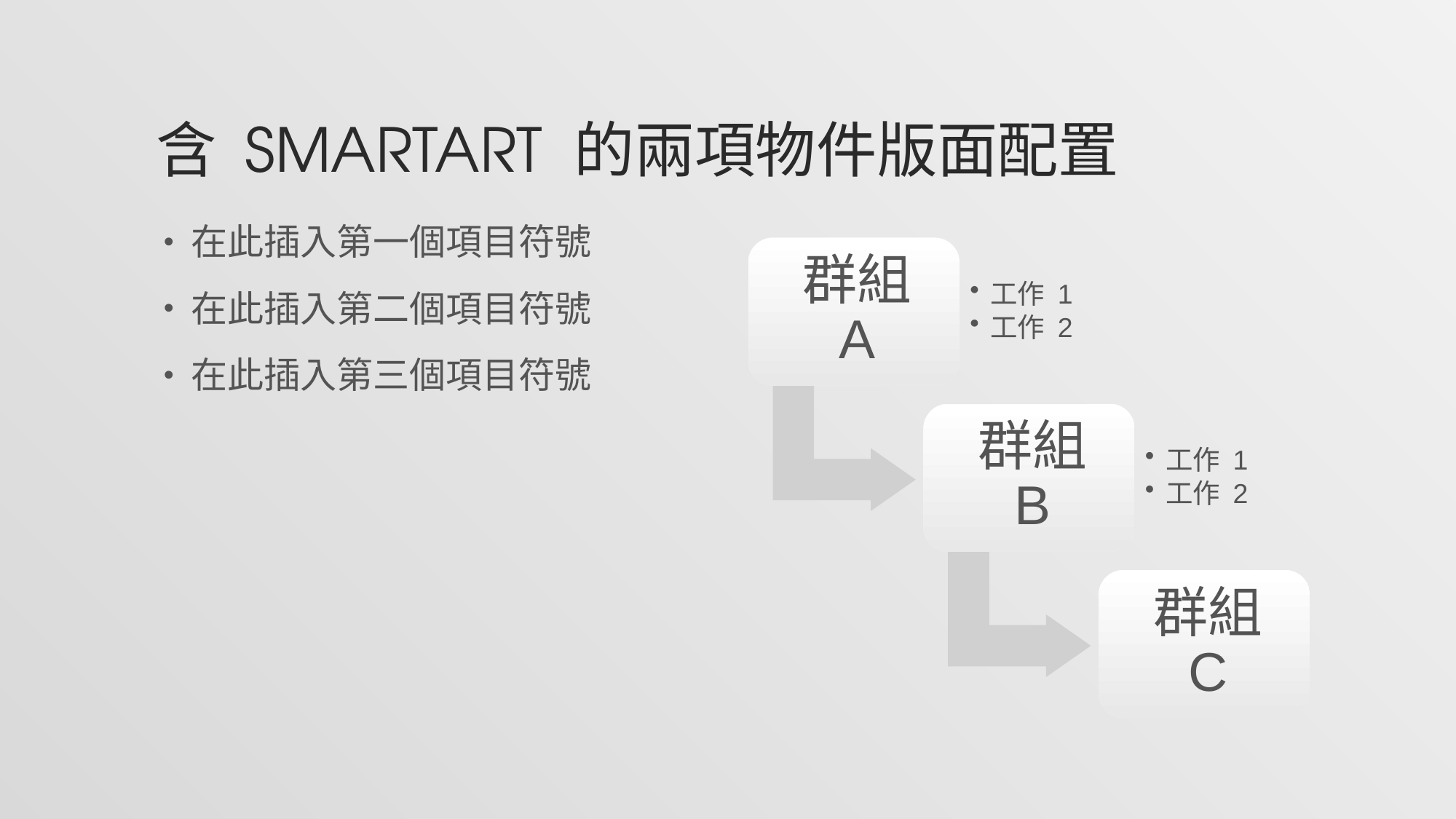

# 含 SmartArt 的兩項物件版面配置
在此插入第一個項目符號
在此插入第二個項目符號
在此插入第三個項目符號
群組 A
工作 1
工作 2
群組 B
工作 1
工作 2
群組 C